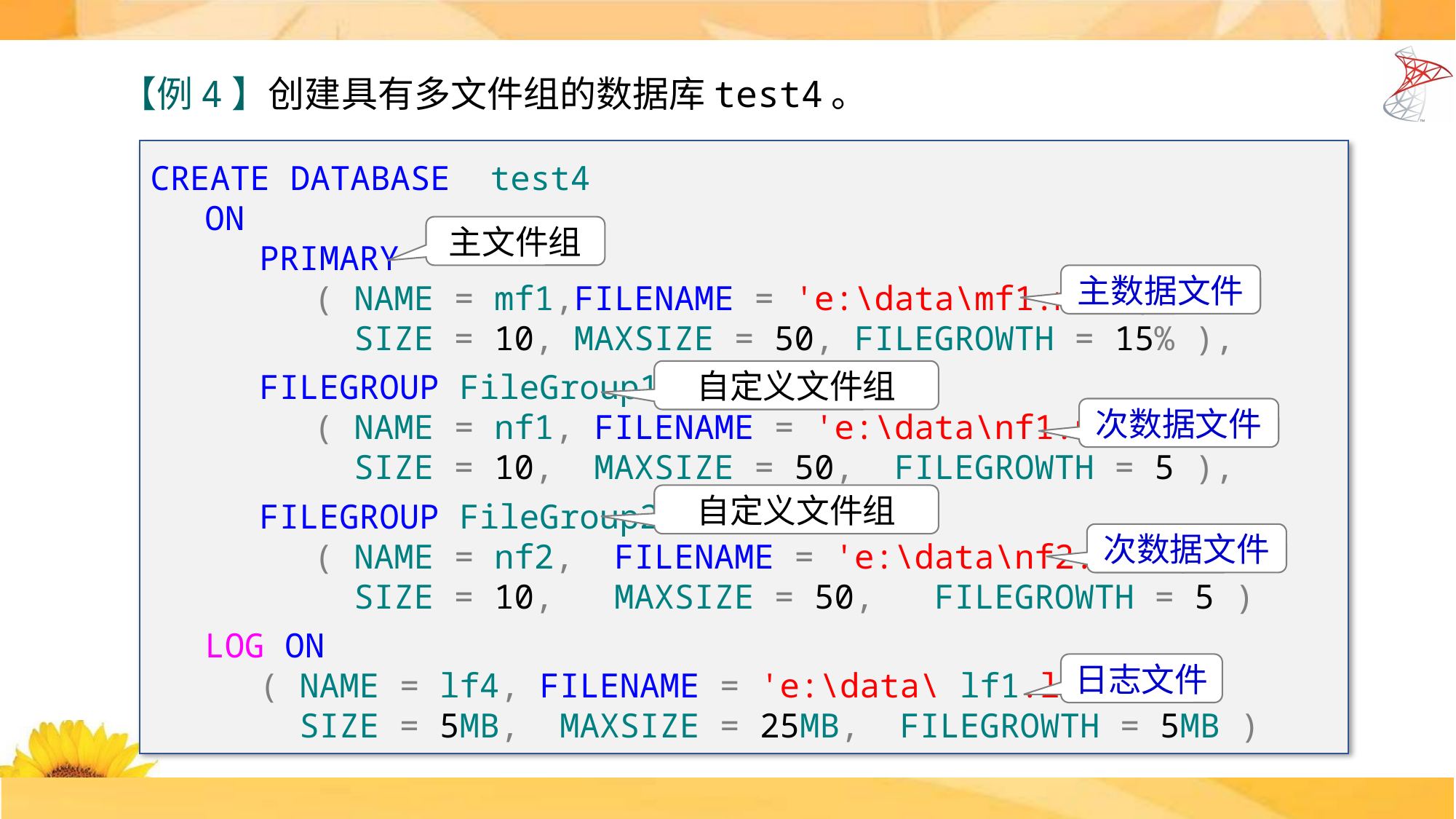

【例4】创建具有多文件组的数据库test4。

CREATE DATABASE  test4
ON
PRIMARY
( NAME = mf1,FILENAME = 'e:\data\mf1.mdf',
  SIZE = 10, MAXSIZE = 50, FILEGROWTH = 15% ),
FILEGROUP FileGroup1
( NAME = nf1, FILENAME = 'e:\data\nf1.ndf',
  SIZE = 10,  MAXSIZE = 50,  FILEGROWTH = 5 ),
FILEGROUP FileGroup2
( NAME = nf2,  FILENAME = 'e:\data\nf2.ndf',
  SIZE = 10,   MAXSIZE = 50,   FILEGROWTH = 5 )
LOG ON
( NAME = lf4, FILENAME = 'e:\data\ lf1.ldf',
  SIZE = 5MB,  MAXSIZE = 25MB,  FILEGROWTH = 5MB )

主文件组
主数据文件
自定义文件组
次数据文件
自定义文件组
次数据文件
日志文件